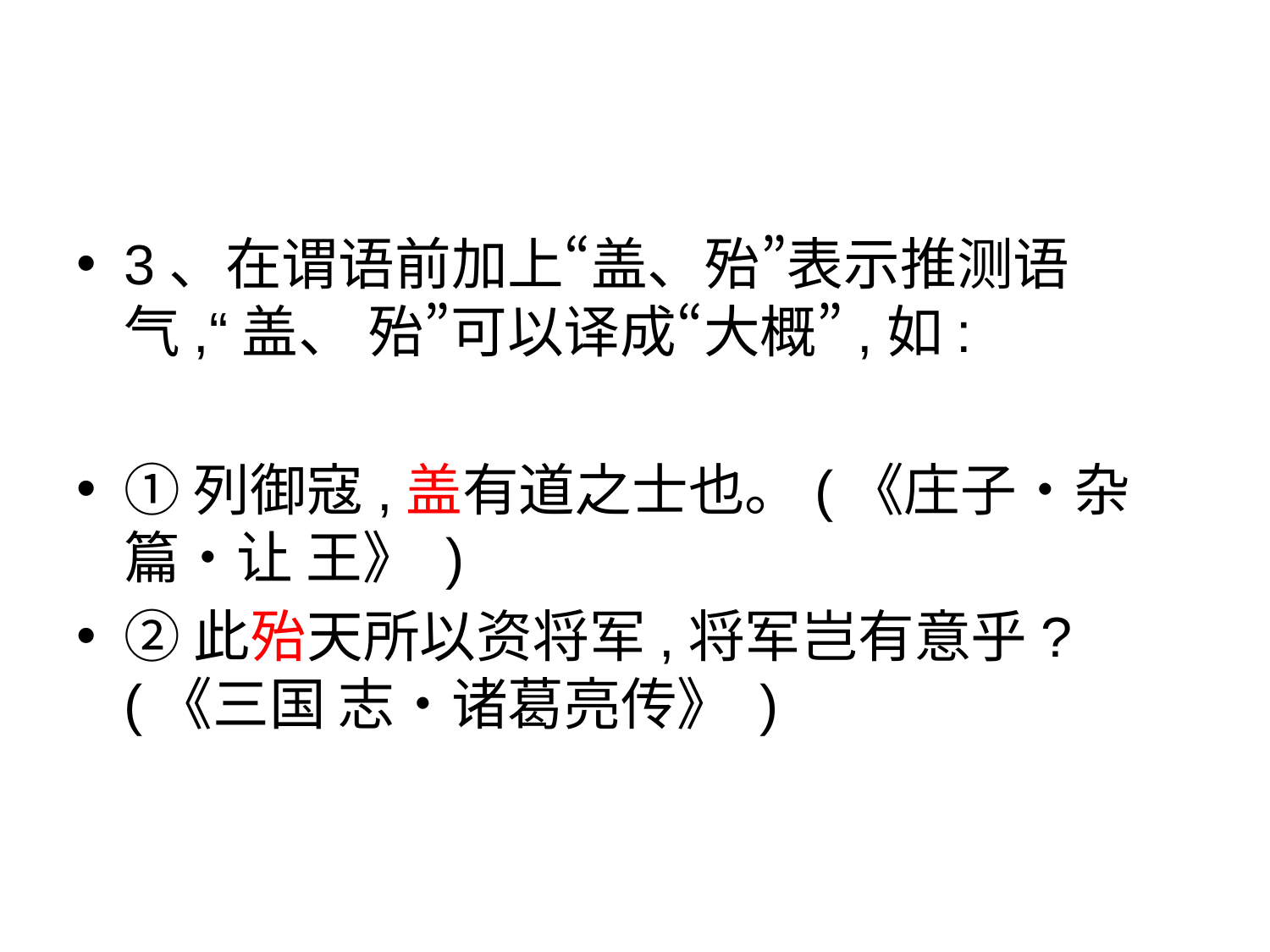

#
3、在谓语前加上“盖、殆”表示推测语气,“盖、 殆”可以译成“大概”,如:

①列御寇,盖有道之士也。(《庄子・杂篇・让 王》 )
②此殆天所以资将军,将军岂有意乎?(《三国 志・诸葛亮传》 )